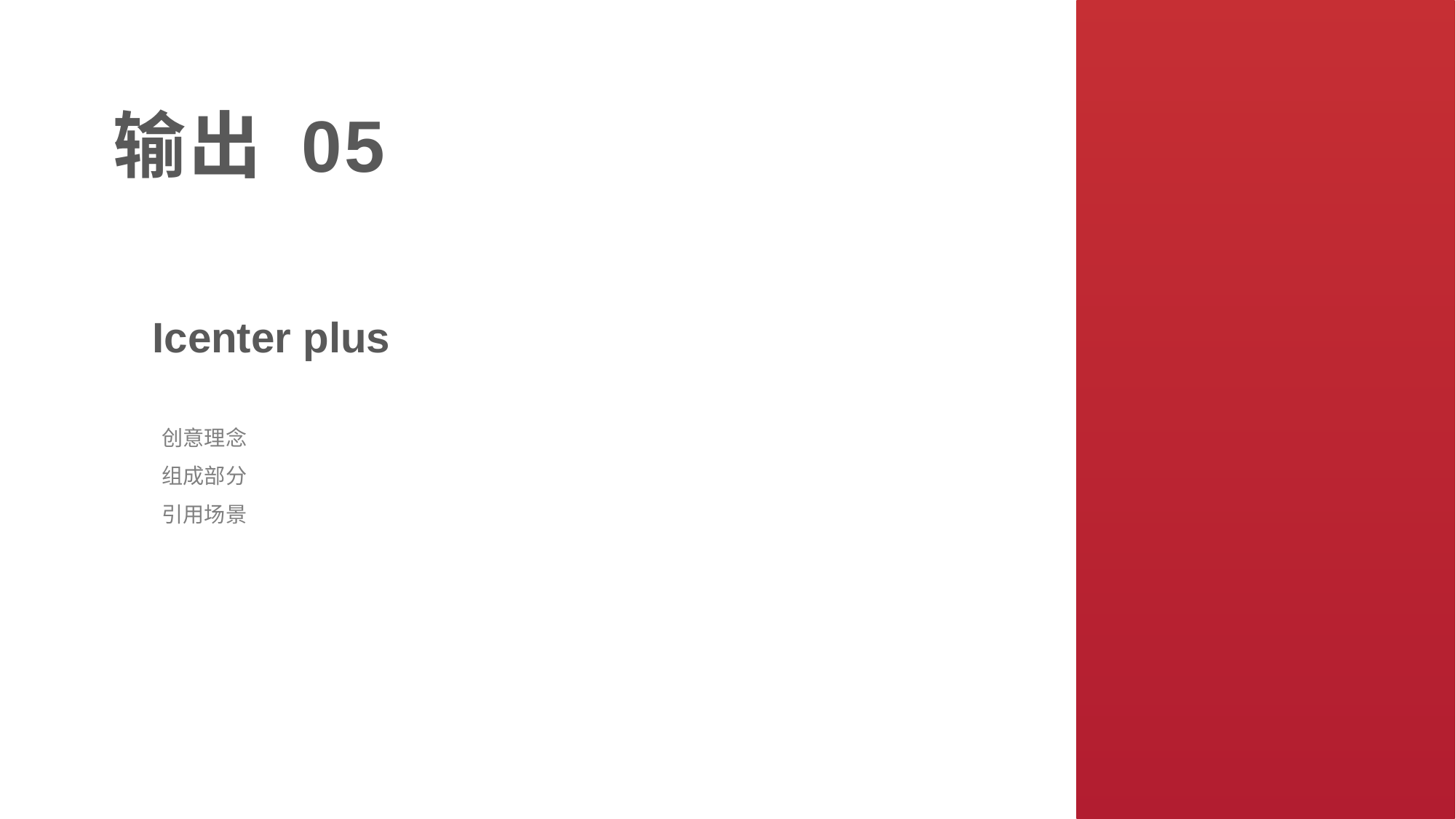

输出 05
Icenter plus
创意理念
组成部分
引用场景
11